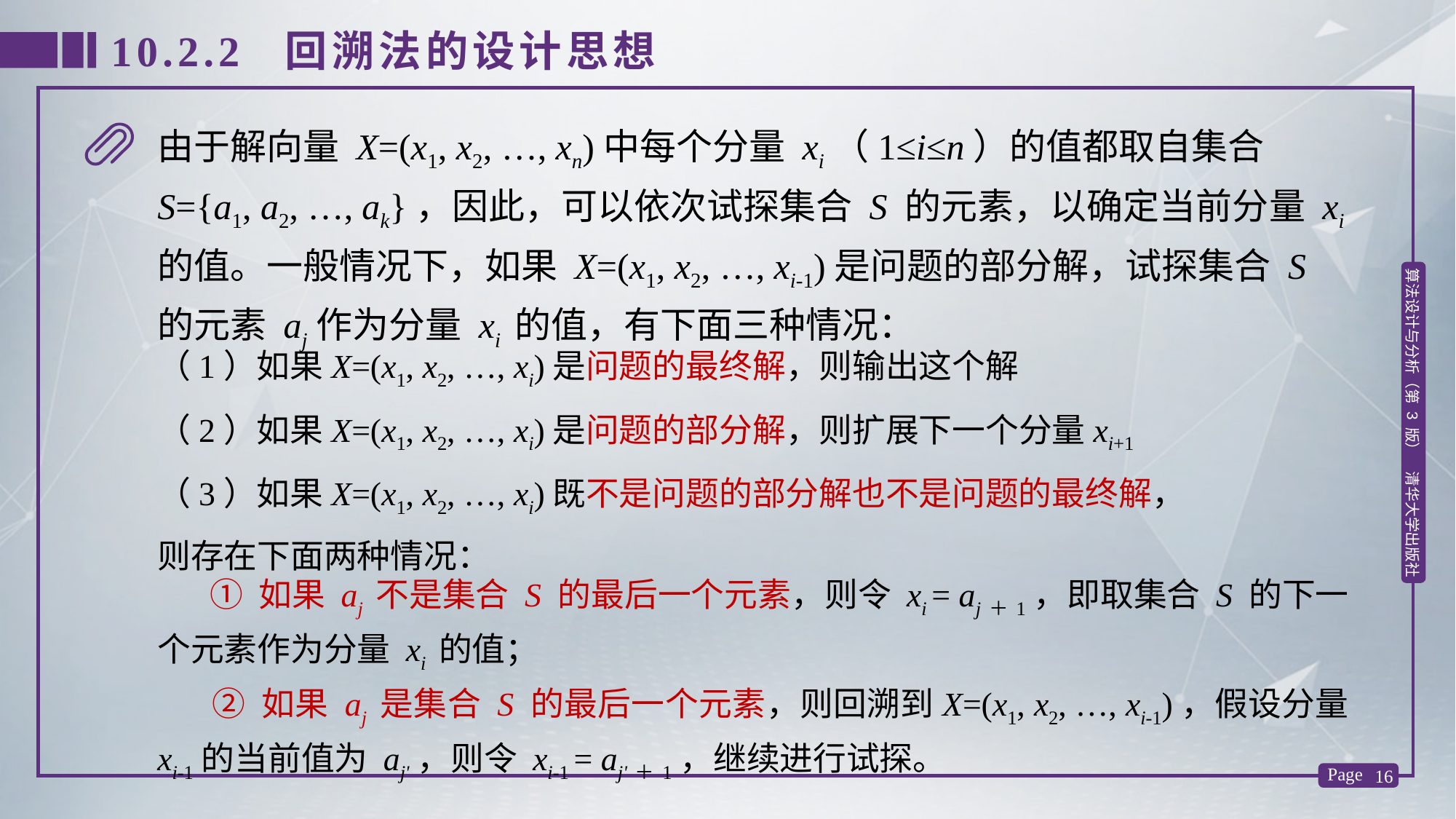

10.2.2  回溯法的设计思想
由于解向量 X=(x1, x2, …, xn)中每个分量 xi（1≤i≤n）的值都取自集合 S={a1, a2, …, ak}，因此，可以依次试探集合 S 的元素，以确定当前分量 xi 的值。一般情况下，如果 X=(x1, x2, …, xi-1)是问题的部分解，试探集合 S 的元素 aj作为分量 xi 的值，有下面三种情况：

（1）如果X=(x1, x2, …, xi)是问题的最终解，则输出这个解
（2）如果X=(x1, x2, …, xi)是问题的部分解，则扩展下一个分量xi+1
（3）如果X=(x1, x2, …, xi)既不是问题的部分解也不是问题的最终解，
则存在下面两种情况：
       ① 如果 aj 不是集合 S 的最后一个元素，则令 xi = aj＋1，即取集合 S 的下一个元素作为分量 xi 的值；
       ② 如果 aj 是集合 S 的最后一个元素，则回溯到X=(x1, x2, …, xi-1)，假设分量 xi-1的当前值为 aj'，则令 xi-1 = aj'＋1，继续进行试探。